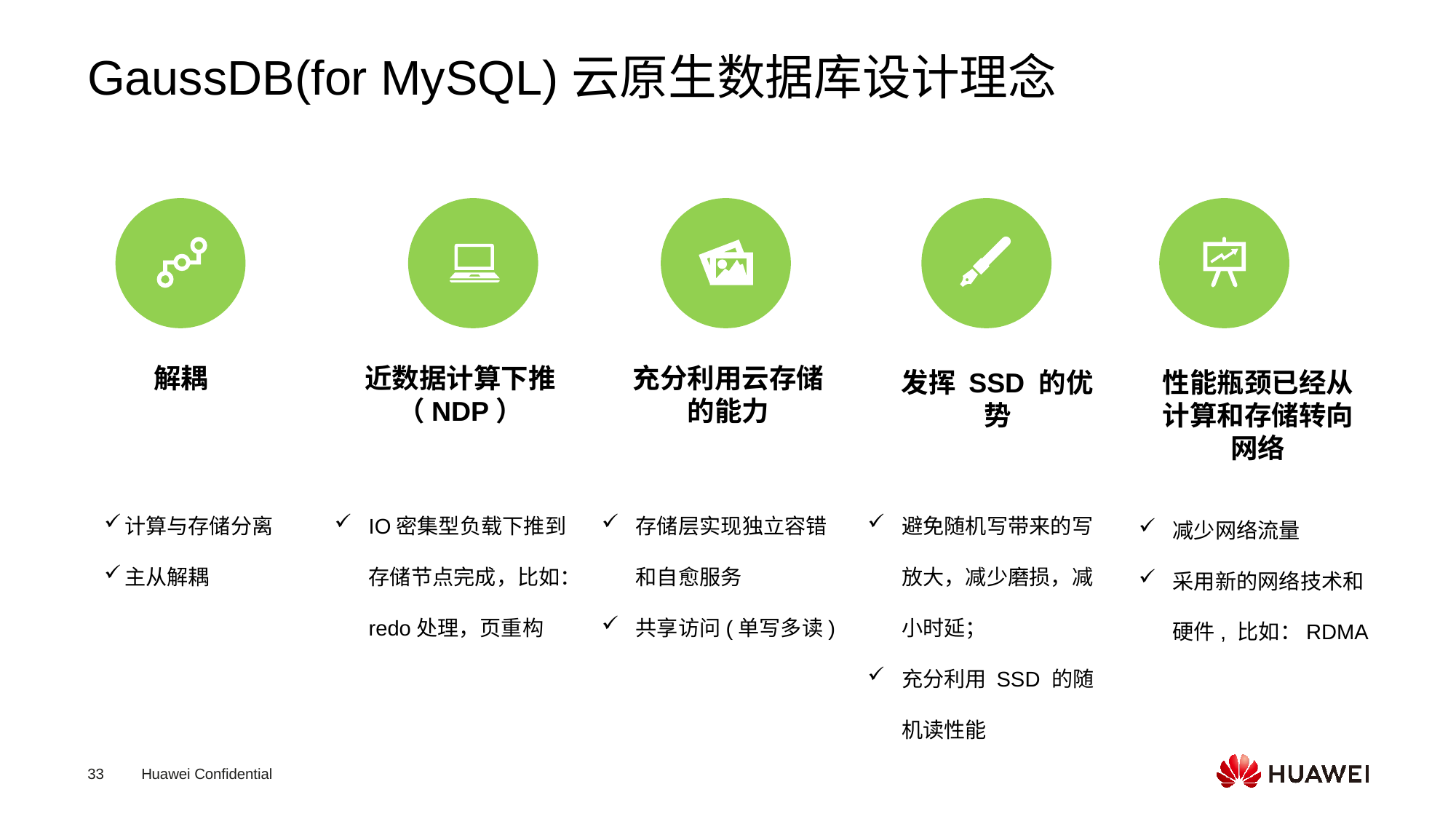

# GaussDB(for MySQL)云原生数据库设计理念

解耦
近数据计算下推
（NDP）

充分利用云存储的能力
发挥 SSD 的优势
性能瓶颈已经从计算和存储转向网络
计算与存储分离
主从解耦
IO密集型负载下推到存储节点完成，比如：redo处理，页重构
存储层实现独立容错和自愈服务
共享访问(单写多读)
避免随机写带来的写放大，减少磨损，减小时延；
充分利用 SSD 的随机读性能
减少网络流量
采用新的网络技术和硬件, 比如：RDMA